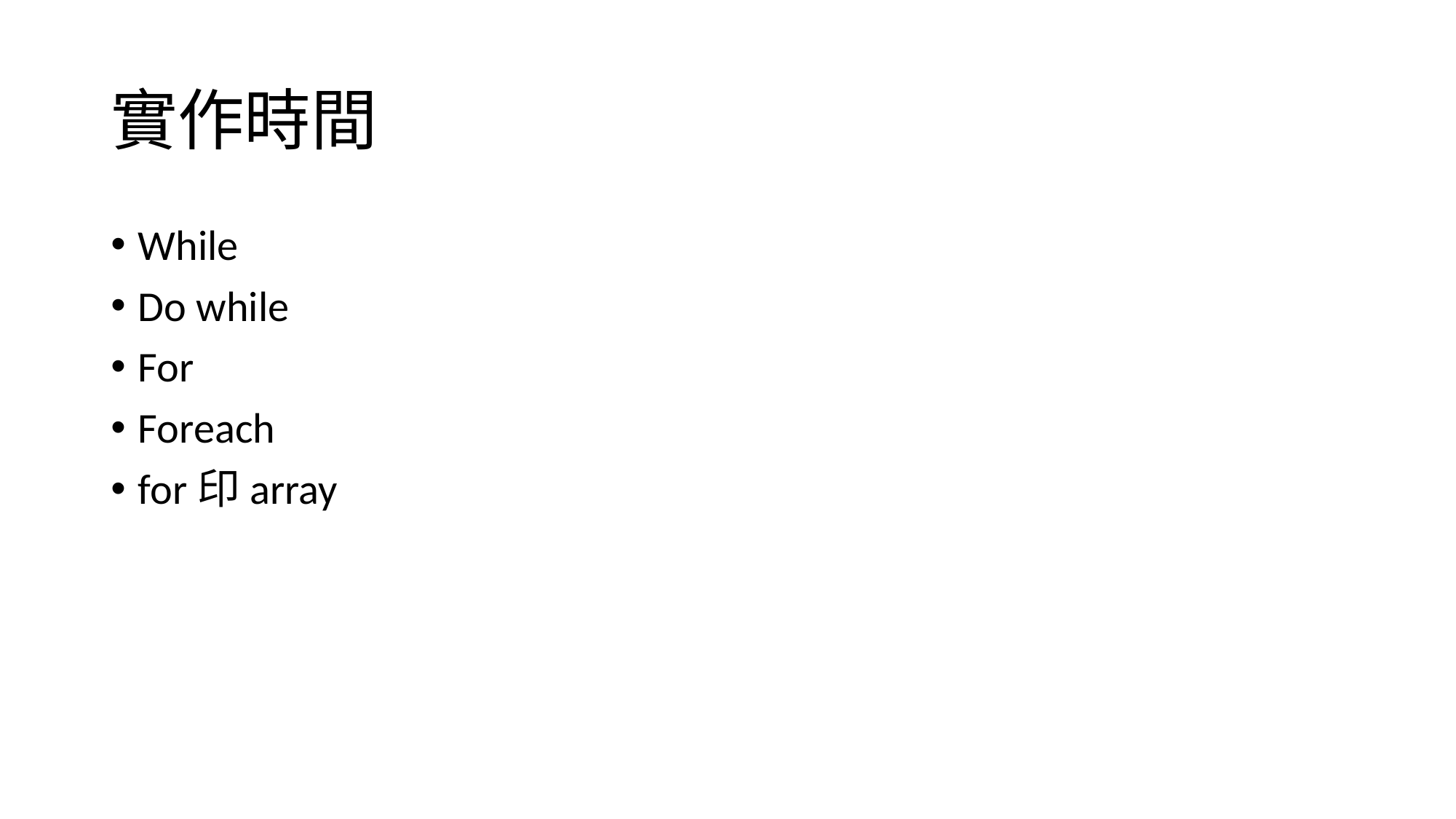

# 實作時間
While
Do while
For
Foreach
for印array